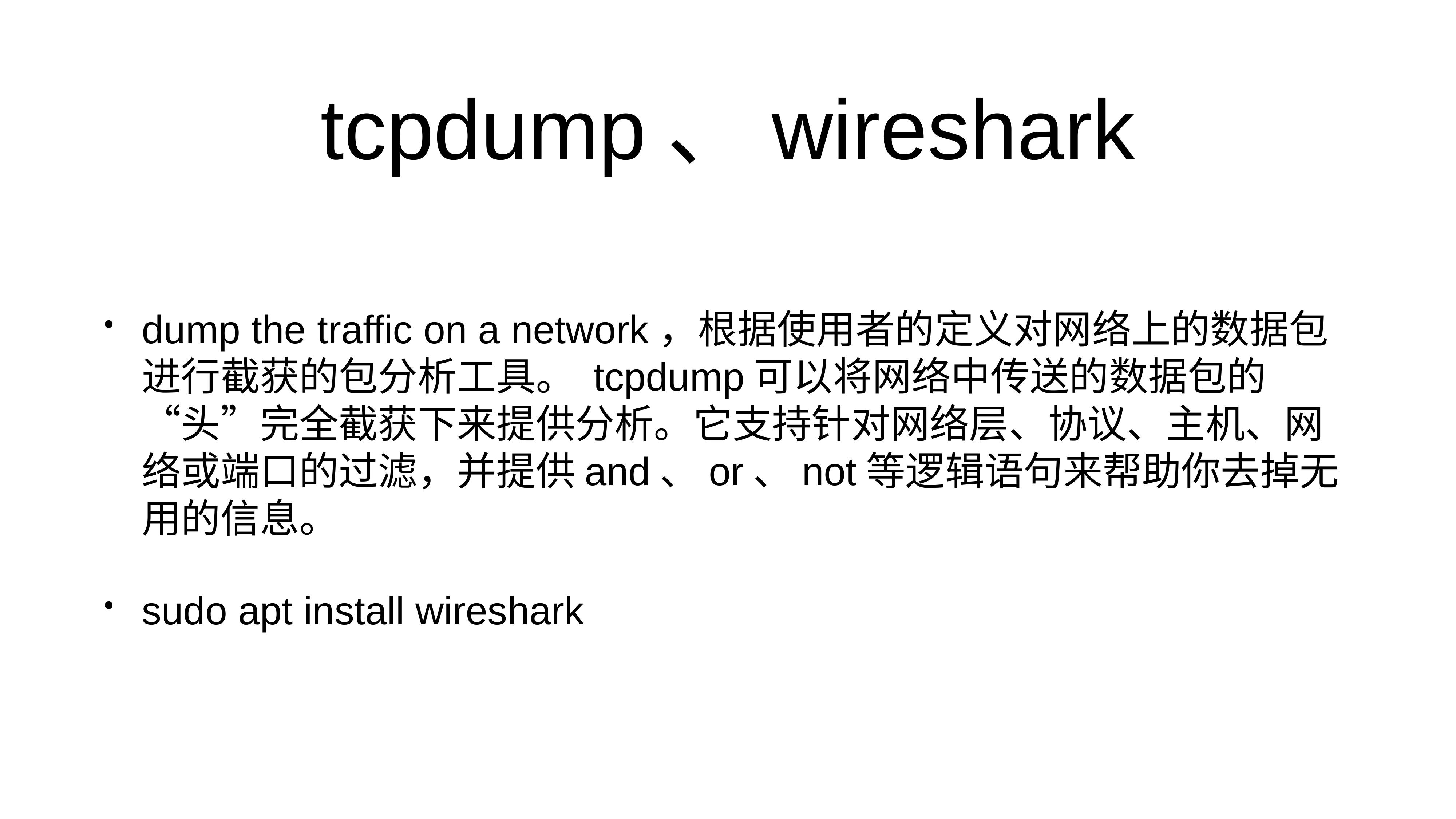

# tcpdump、wireshark
dump the traffic on a network，根据使用者的定义对网络上的数据包进行截获的包分析工具。 tcpdump可以将网络中传送的数据包的“头”完全截获下来提供分析。它支持针对网络层、协议、主机、网络或端口的过滤，并提供and、or、not等逻辑语句来帮助你去掉无用的信息。
sudo apt install wireshark